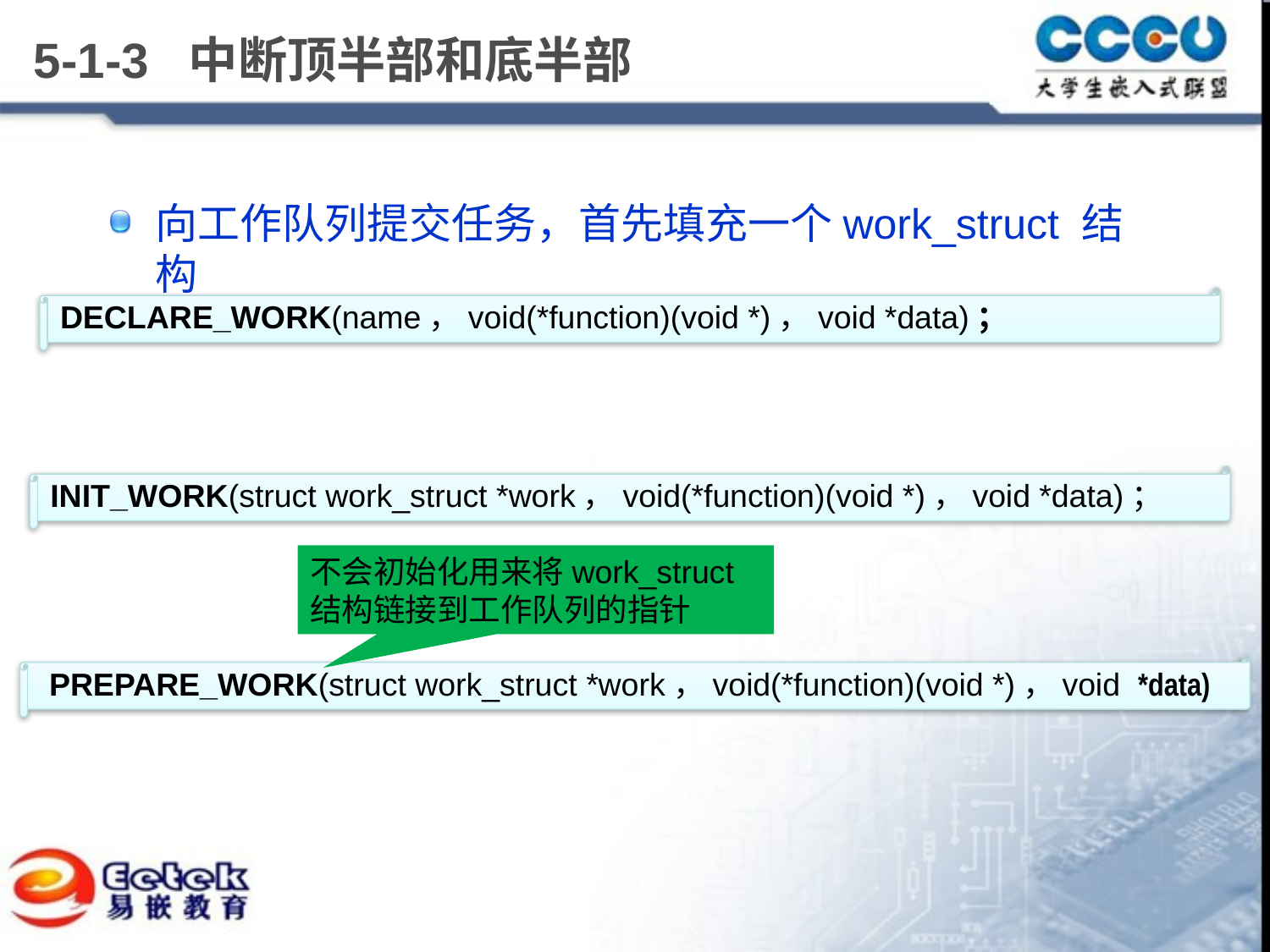

# 5-1-3  中断顶半部和底半部
向工作队列提交任务，首先填充一个work_struct 结构

DECLARE_WORK(name，void(*function)(void *)，void *data)；
INIT_WORK(struct work_struct *work，void(*function)(void *)，void *data)；
不会初始化用来将work_struct结构链接到工作队列的指针
 PREPARE_WORK(struct work_struct *work，void(*function)(void *)，void  *data)